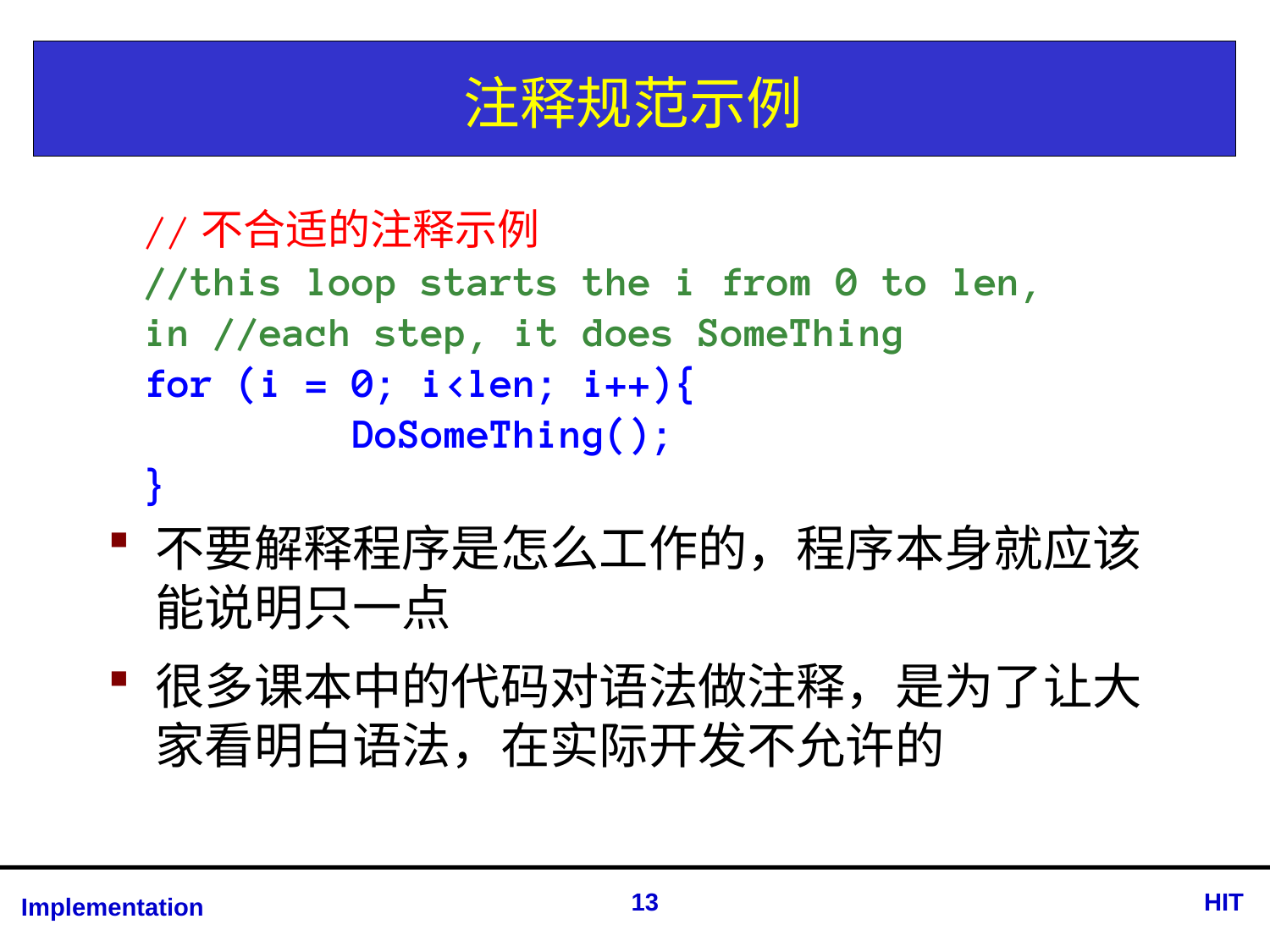

# 注释规范示例
//不合适的注释示例
//this loop starts the i from 0 to len, in //each step, it does SomeThing
for (i = 0; i<len; i++){
         DoSomeThing();
}
不要解释程序是怎么工作的，程序本身就应该能说明只一点
很多课本中的代码对语法做注释，是为了让大家看明白语法，在实际开发不允许的